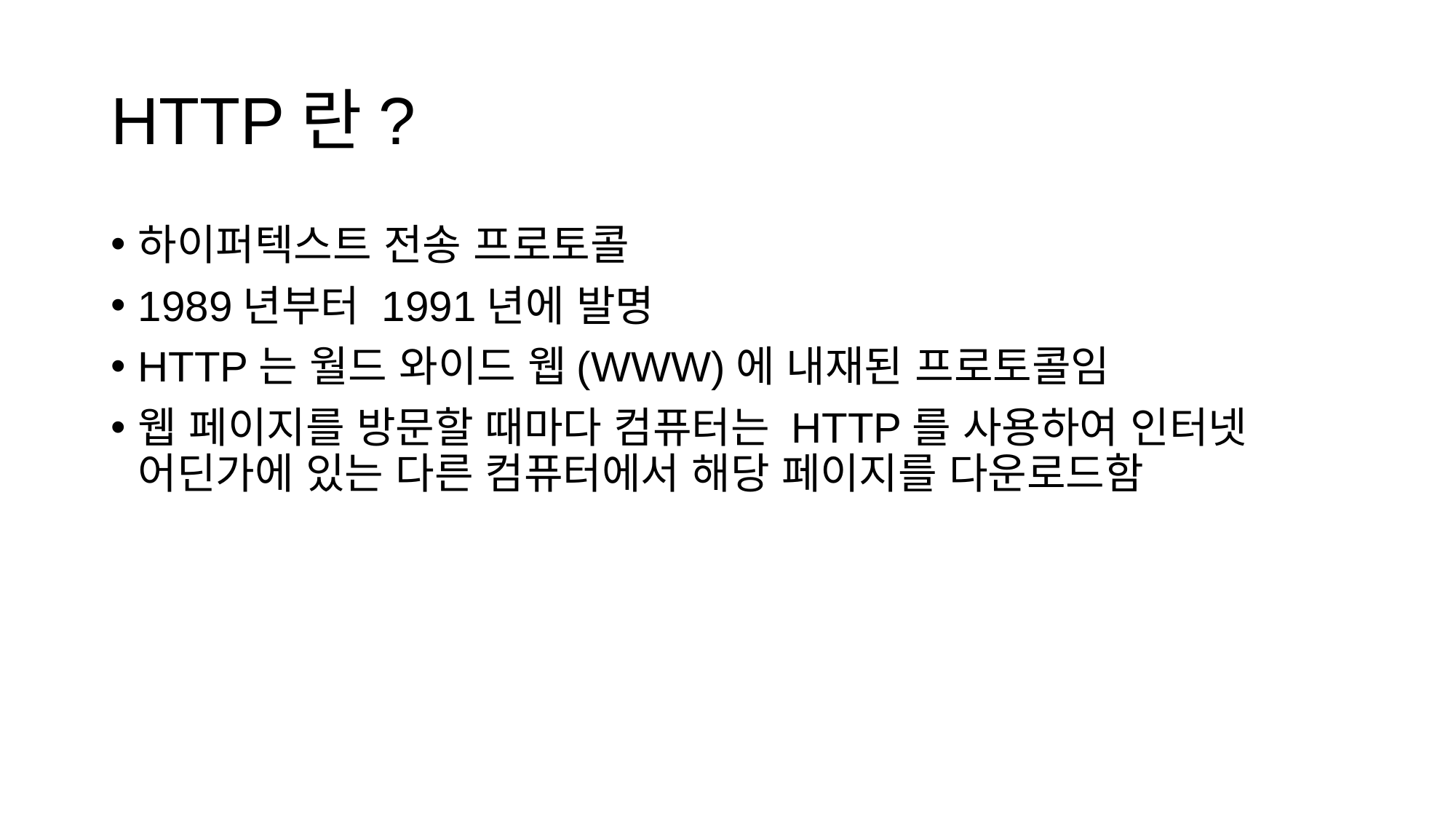

# HTTP란?
하이퍼텍스트 전송 프로토콜
1989년부터 1991년에 발명
HTTP는 월드 와이드 웹(WWW)에 내재된 프로토콜임
웹 페이지를 방문할 때마다 컴퓨터는 HTTP를 사용하여 인터넷  어딘가에 있는 다른 컴퓨터에서 해당 페이지를 다운로드함